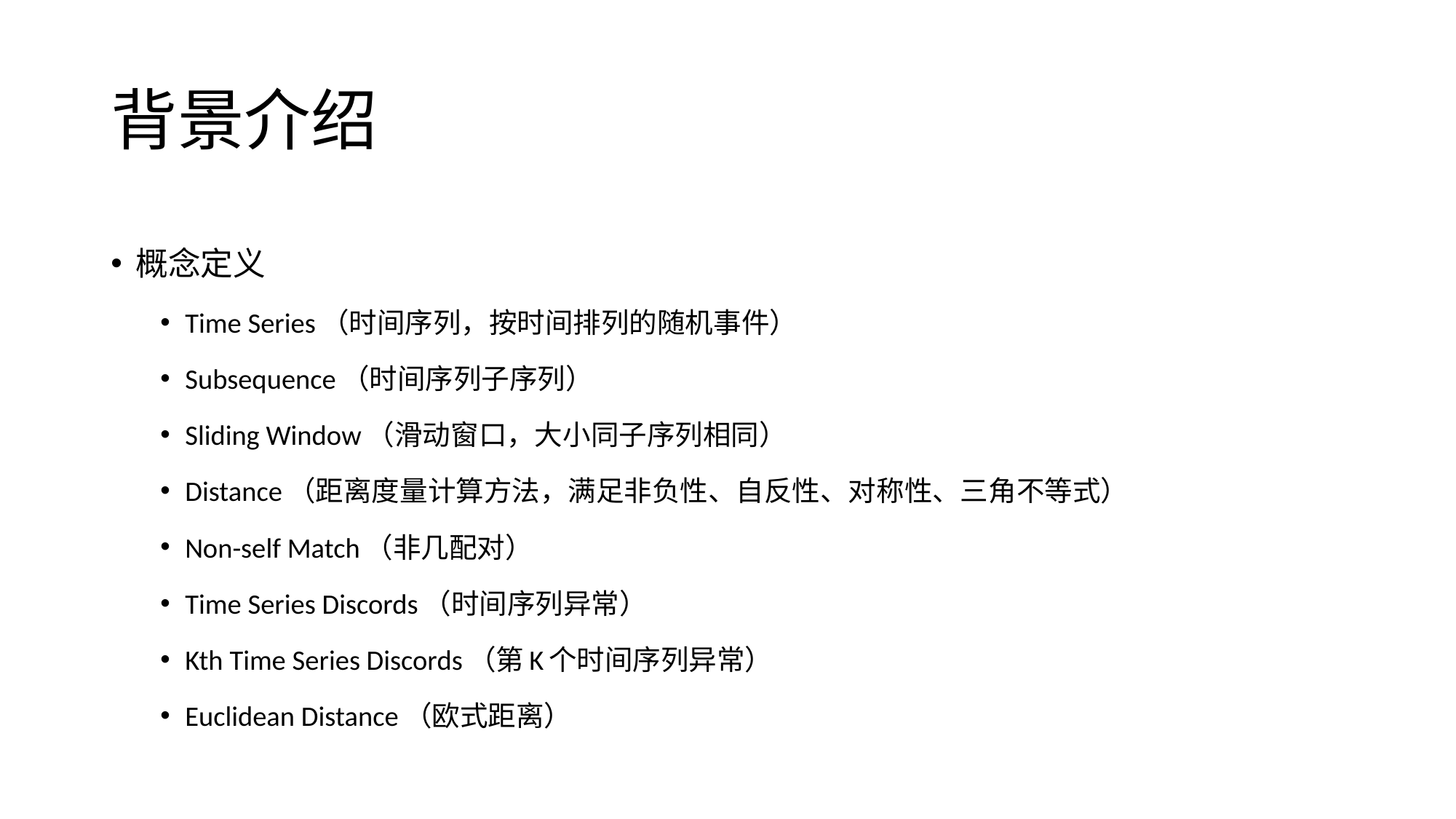

# 背景介绍
概念定义
Time Series（时间序列，按时间排列的随机事件）
Subsequence（时间序列子序列）
Sliding Window（滑动窗口，大小同子序列相同）
Distance（距离度量计算方法，满足非负性、自反性、对称性、三角不等式）
Non-self Match（非几配对）
Time Series Discords（时间序列异常）
Kth Time Series Discords（第K个时间序列异常）
Euclidean Distance（欧式距离）